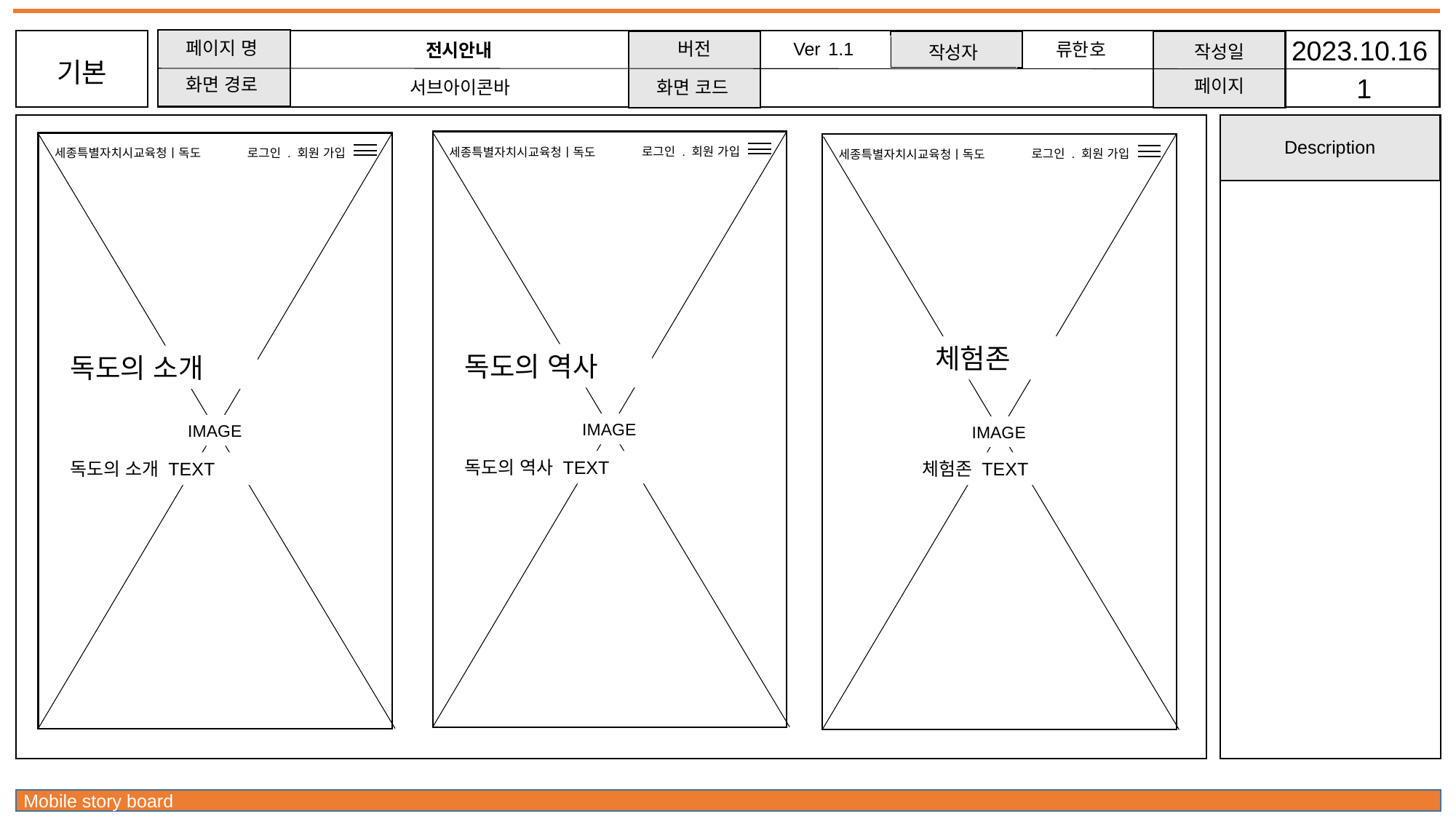

Ver 1.1
2023.10.16

페이지 명

버전
류한호
전시안내
작성일
작성자
기본
1
화면 경로
페이지
서브아이콘바
화면 코드

Description

로그인 . 회원 가입
세종특별자치시교육청ㅣ독도
로그인 . 회원 가입
세종특별자치시교육청ㅣ독도
로그인 . 회원 가입
세종특별자치시교육청ㅣ독도
체험존
독도의 역사
독도의 소개
IMAGE
IMAGE
IMAGE
독도의 역사 TEXT
체험존 TEXT
독도의 소개 TEXT
Mobile story board